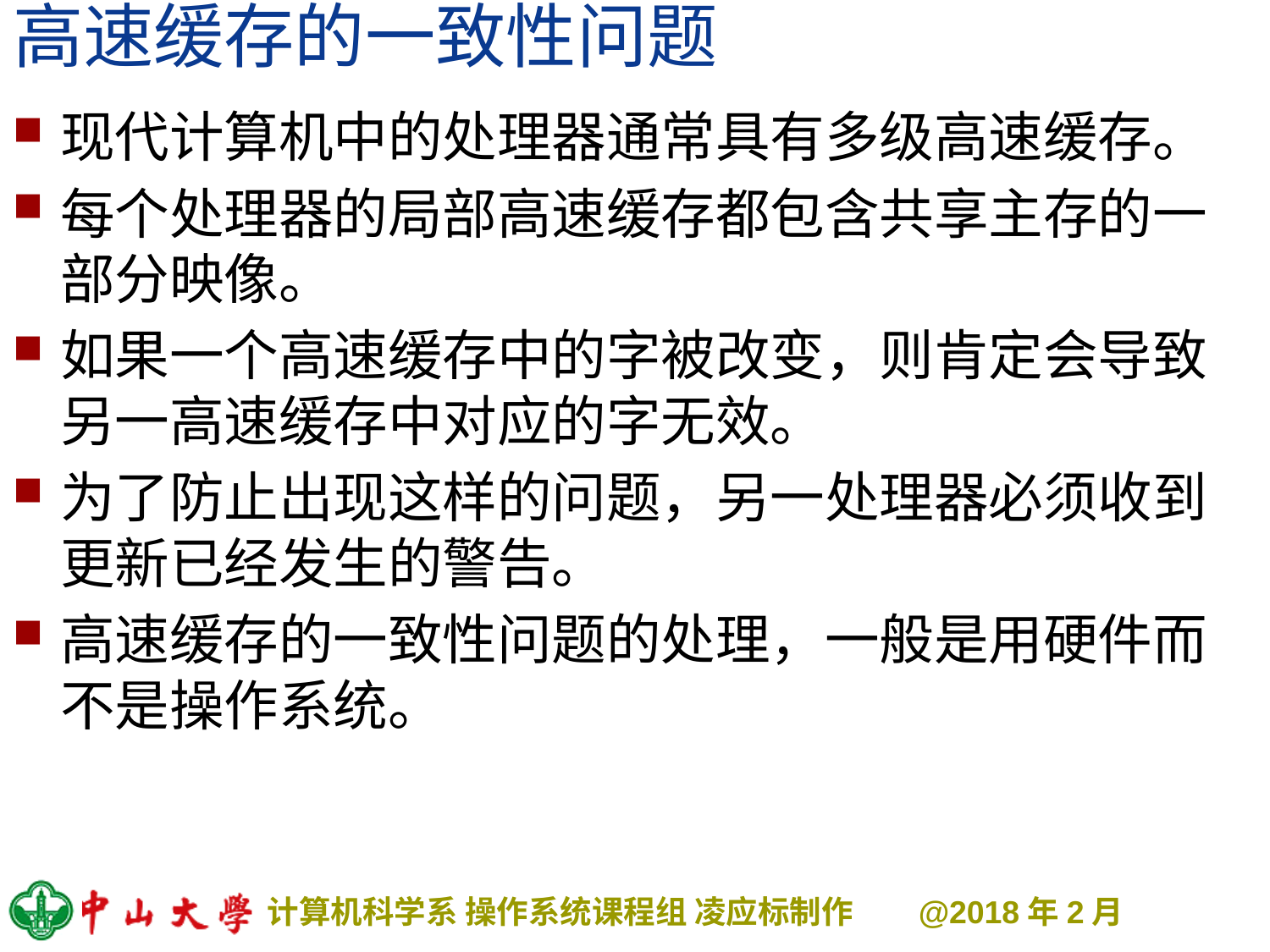

# 高速缓存的一致性问题
现代计算机中的处理器通常具有多级高速缓存。
每个处理器的局部高速缓存都包含共享主存的一部分映像。
如果一个高速缓存中的字被改变，则肯定会导致另一高速缓存中对应的字无效。
为了防止出现这样的问题，另一处理器必须收到更新已经发生的警告。
高速缓存的一致性问题的处理，一般是用硬件而不是操作系统。